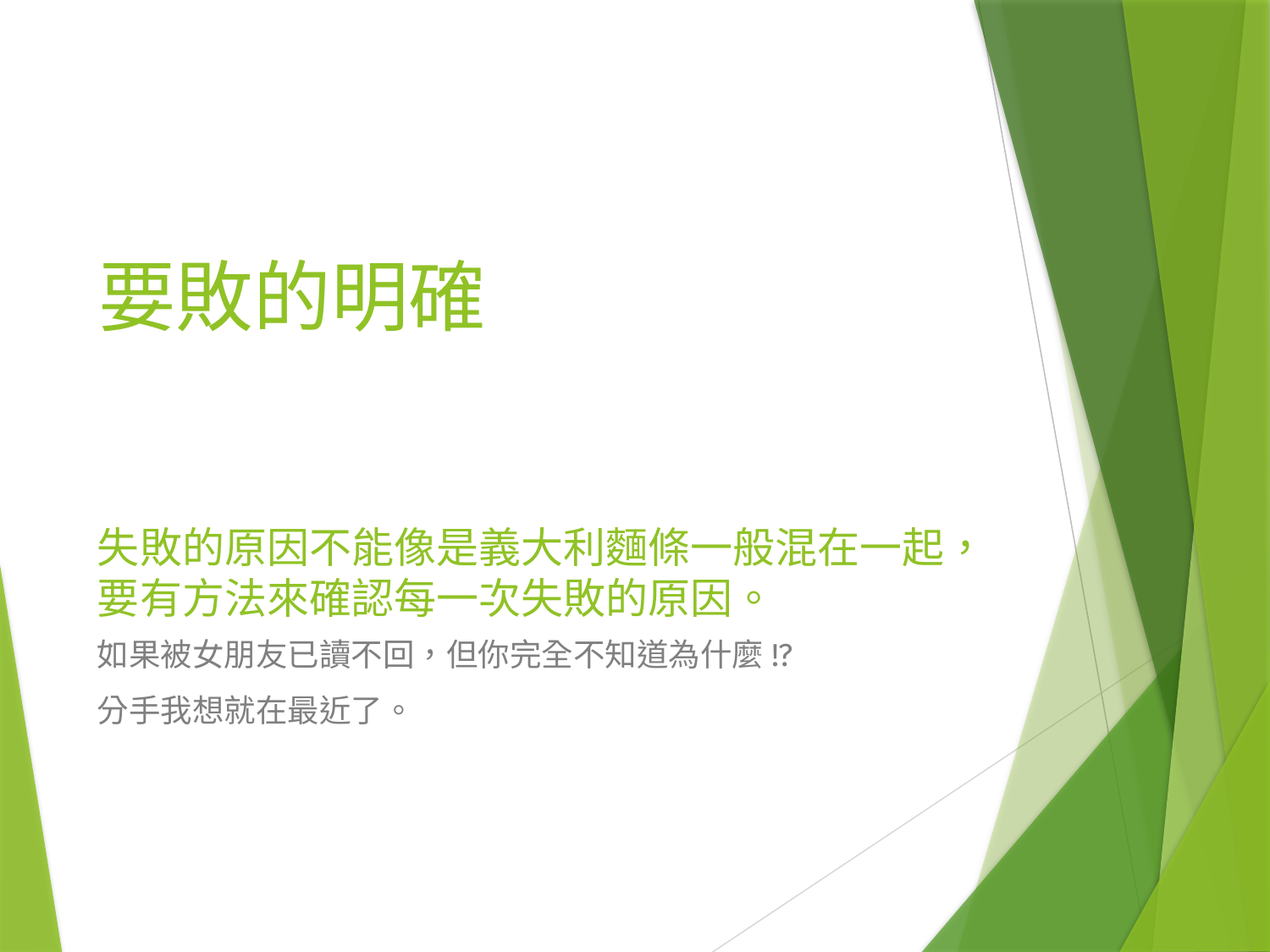

# 要敗的明確
失敗的原因不能像是義大利麵條一般混在一起，要有方法來確認每一次失敗的原因。
如果被女朋友已讀不回，但你完全不知道為什麼!?
分手我想就在最近了。